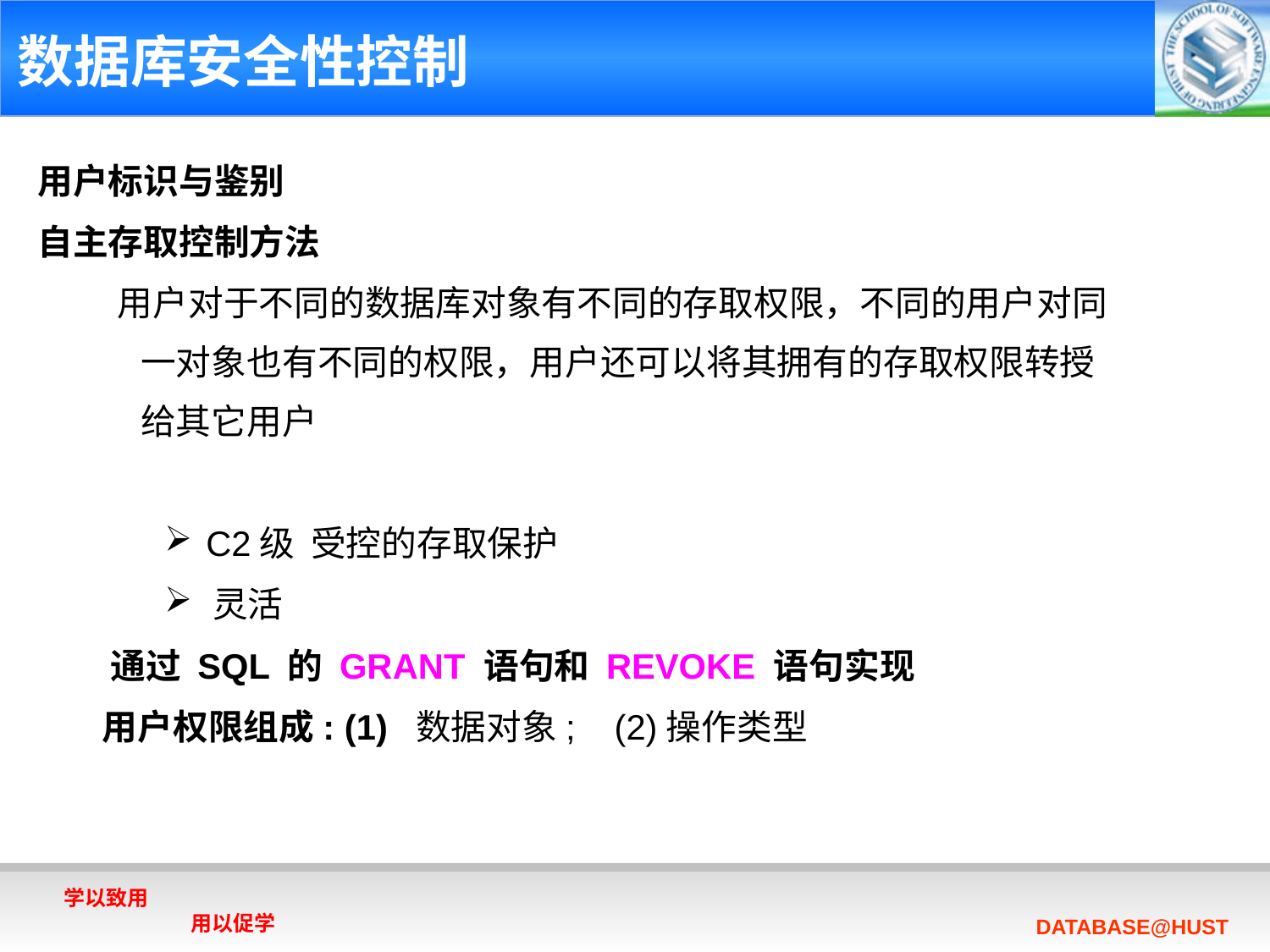

# 数据库安全性控制
用户标识与鉴别
自主存取控制方法
 用户对于不同的数据库对象有不同的存取权限，不同的用户对同一对象也有不同的权限，用户还可以将其拥有的存取权限转授给其它用户

 C2级  受控的存取保护
 灵活
        通过 SQL 的 GRANT 语句和 REVOKE 语句实现
       用户权限组成: (1)  数据对象;    (2)操作类型